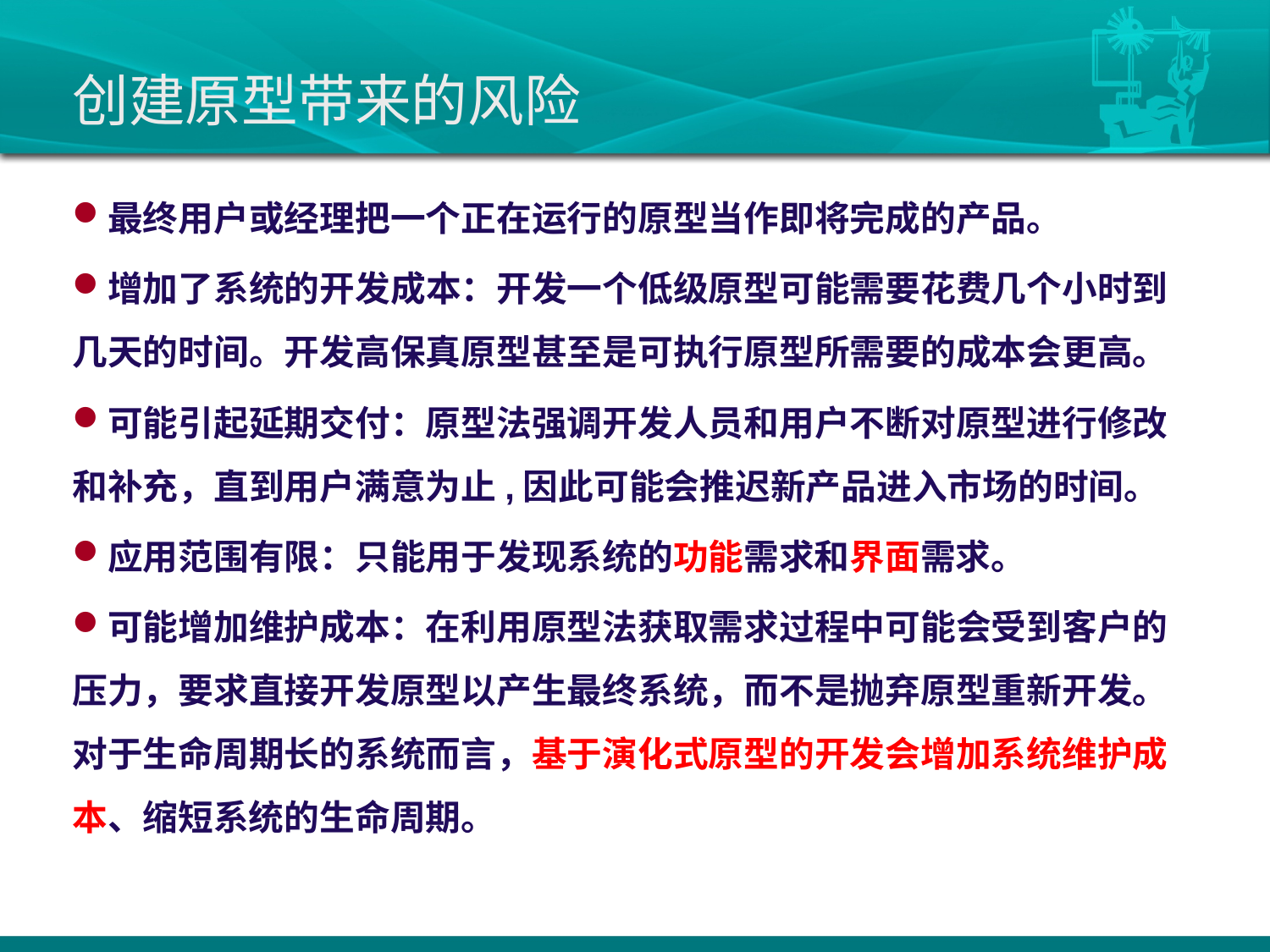

# 创建原型带来的风险
最终用户或经理把一个正在运行的原型当作即将完成的产品。
增加了系统的开发成本：开发一个低级原型可能需要花费几个小时到几天的时间。开发高保真原型甚至是可执行原型所需要的成本会更高。
可能引起延期交付：原型法强调开发人员和用户不断对原型进行修改和补充，直到用户满意为止,因此可能会推迟新产品进入市场的时间。
应用范围有限：只能用于发现系统的功能需求和界面需求。
可能增加维护成本：在利用原型法获取需求过程中可能会受到客户的压力，要求直接开发原型以产生最终系统，而不是抛弃原型重新开发。对于生命周期长的系统而言，基于演化式原型的开发会增加系统维护成本、缩短系统的生命周期。